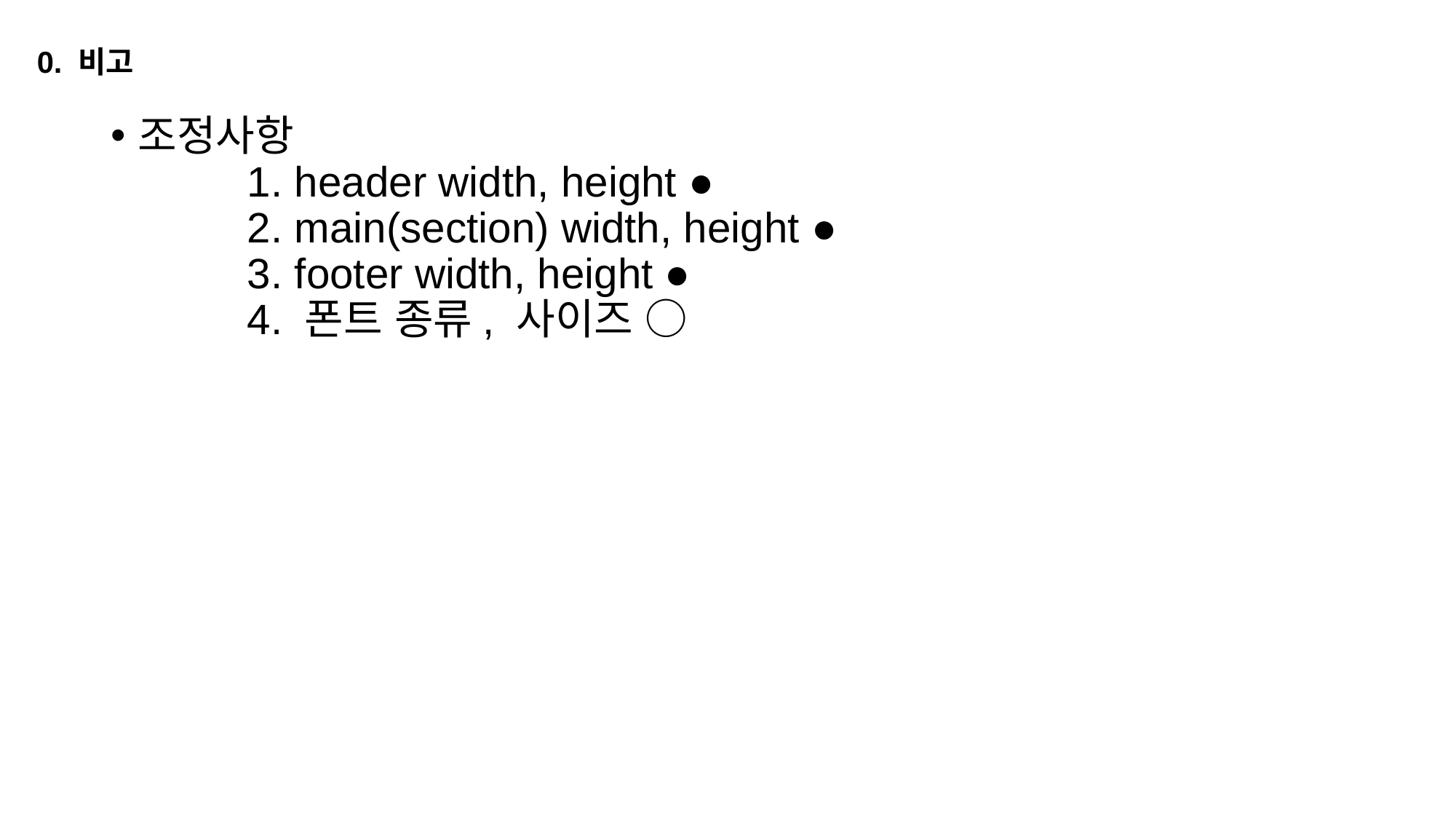

# 0. 비고
조정사항
	1. header width, height ●
	2. main(section) width, height ●
 	3. footer width, height ●
	4. 폰트 종류, 사이즈 ○